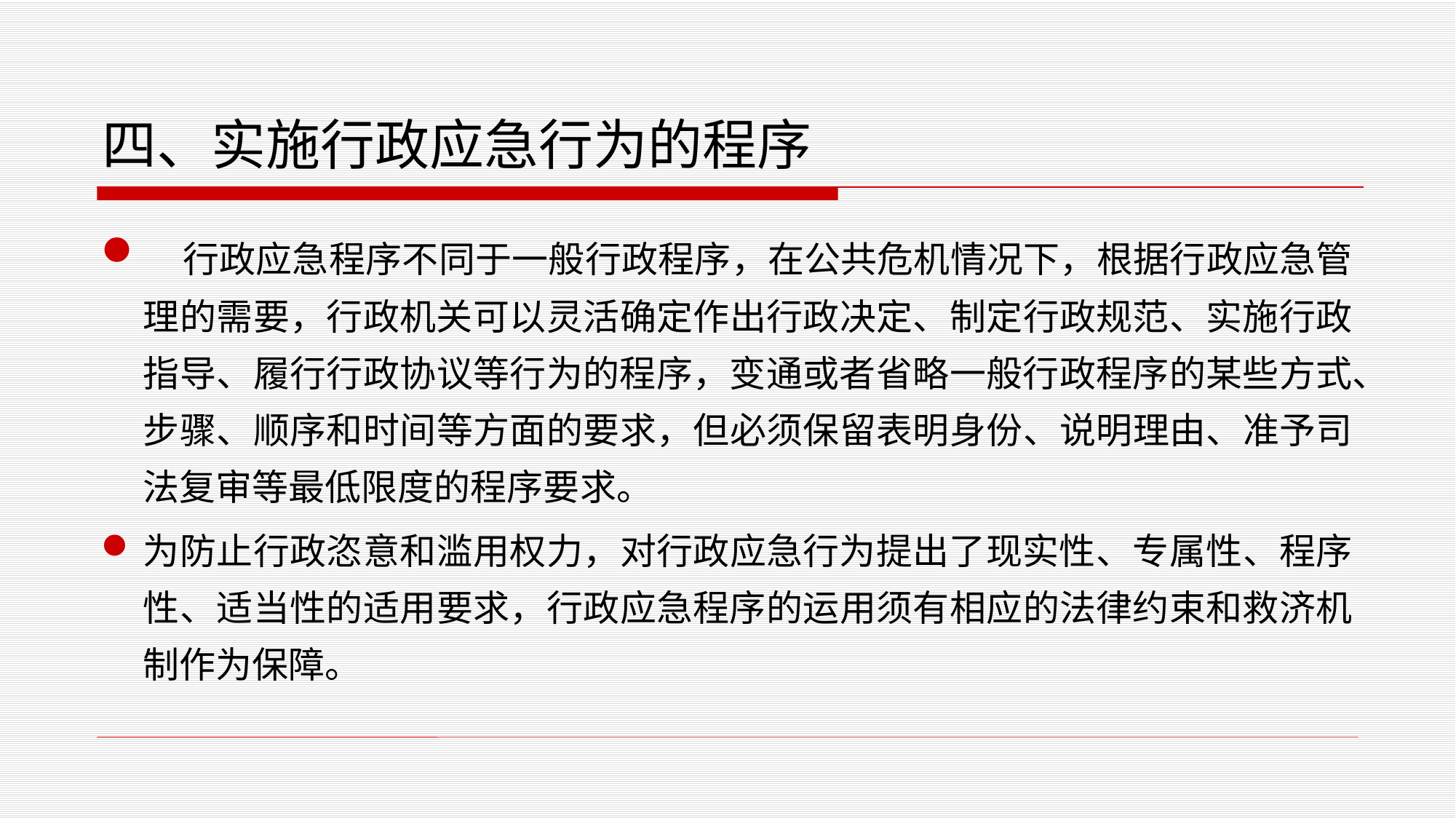

# 四、实施行政应急行为的程序
   行政应急程序不同于一般行政程序，在公共危机情况下，根据行政应急管理的需要，行政机关可以灵活确定作出行政决定、制定行政规范、实施行政指导、履行行政协议等行为的程序，变通或者省略一般行政程序的某些方式、步骤、顺序和时间等方面的要求，但必须保留表明身份、说明理由、准予司法复审等最低限度的程序要求。
为防止行政恣意和滥用权力，对行政应急行为提出了现实性、专属性、程序性、适当性的适用要求，行政应急程序的运用须有相应的法律约束和救济机制作为保障。